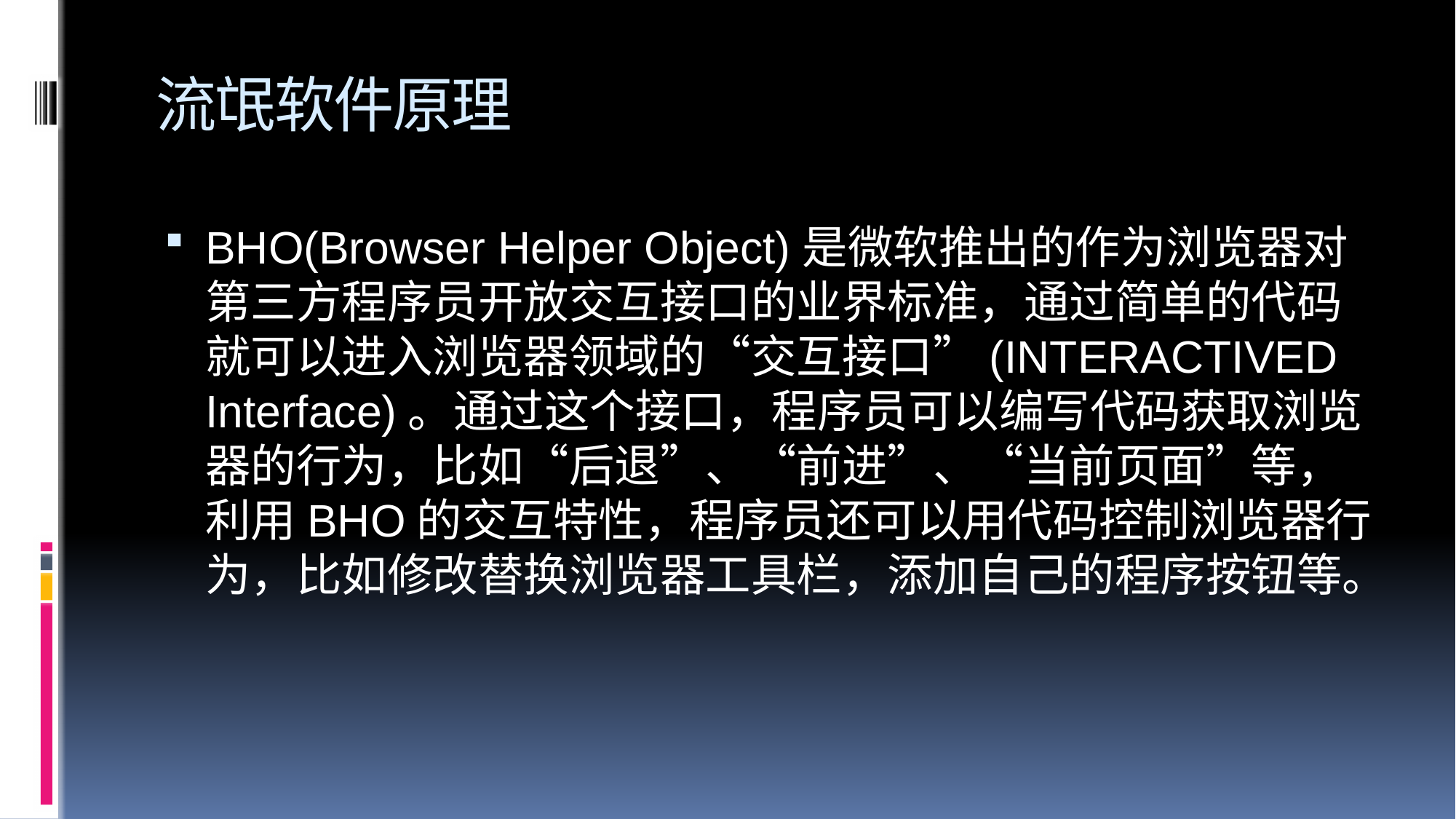

# 流氓软件原理
BHO(Browser Helper Object)是微软推出的作为浏览器对第三方程序员开放交互接口的业界标准，通过简单的代码就可以进入浏览器领域的“交互接口”(INTERACTIVED Interface)。通过这个接口，程序员可以编写代码获取浏览器的行为，比如“后退”、“前进”、“当前页面”等，利用BHO的交互特性，程序员还可以用代码控制浏览器行为，比如修改替换浏览器工具栏，添加自己的程序按钮等。